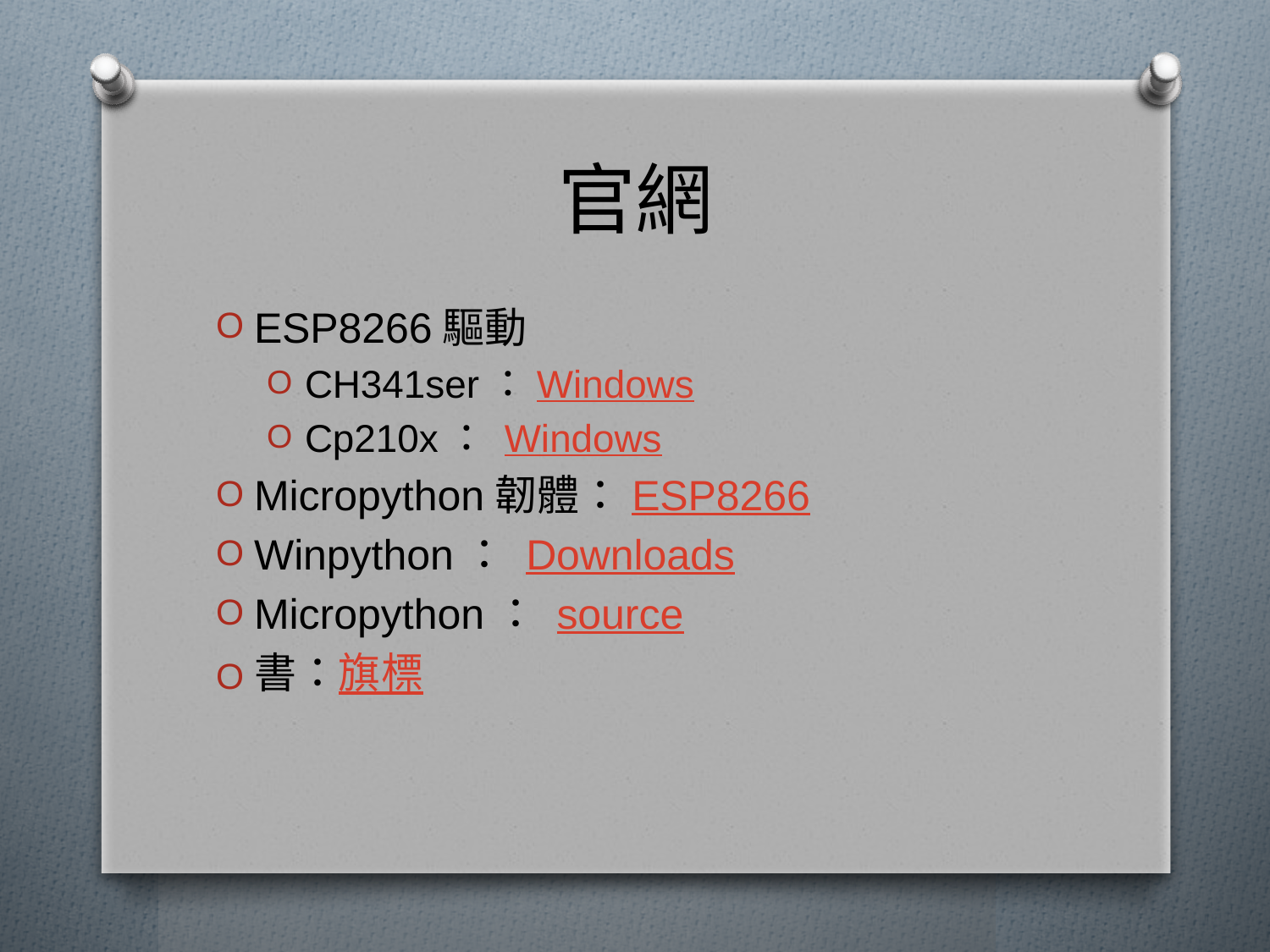

# 官網
ESP8266驅動
CH341ser：Windows
Cp210x： Windows
Micropython韌體：ESP8266
Winpython： Downloads
Micropython： source
書：旗標